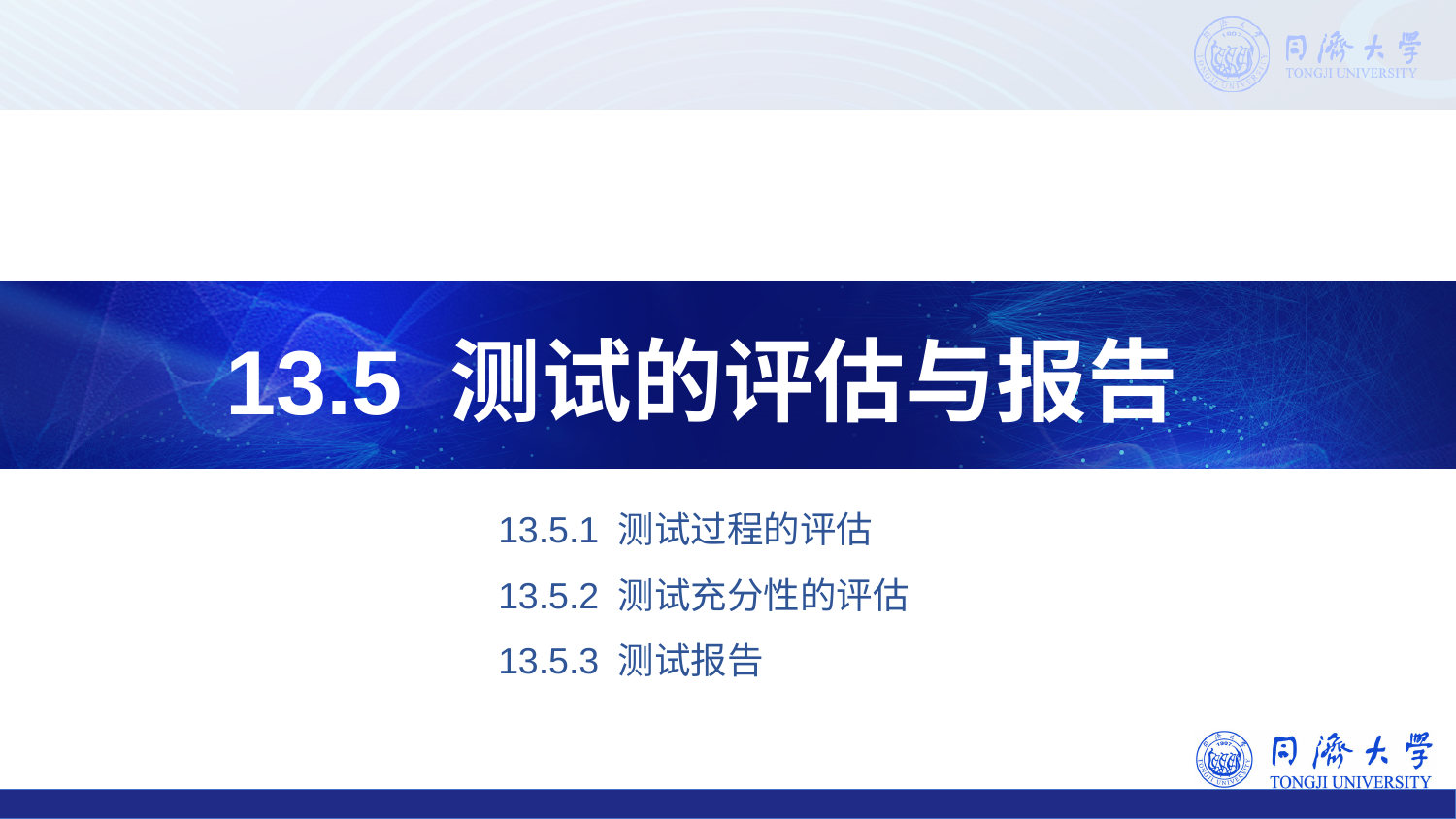

13.5 测试的评估与报告
13.5.1 测试过程的评估
13.5.2 测试充分性的评估
13.5.3 测试报告